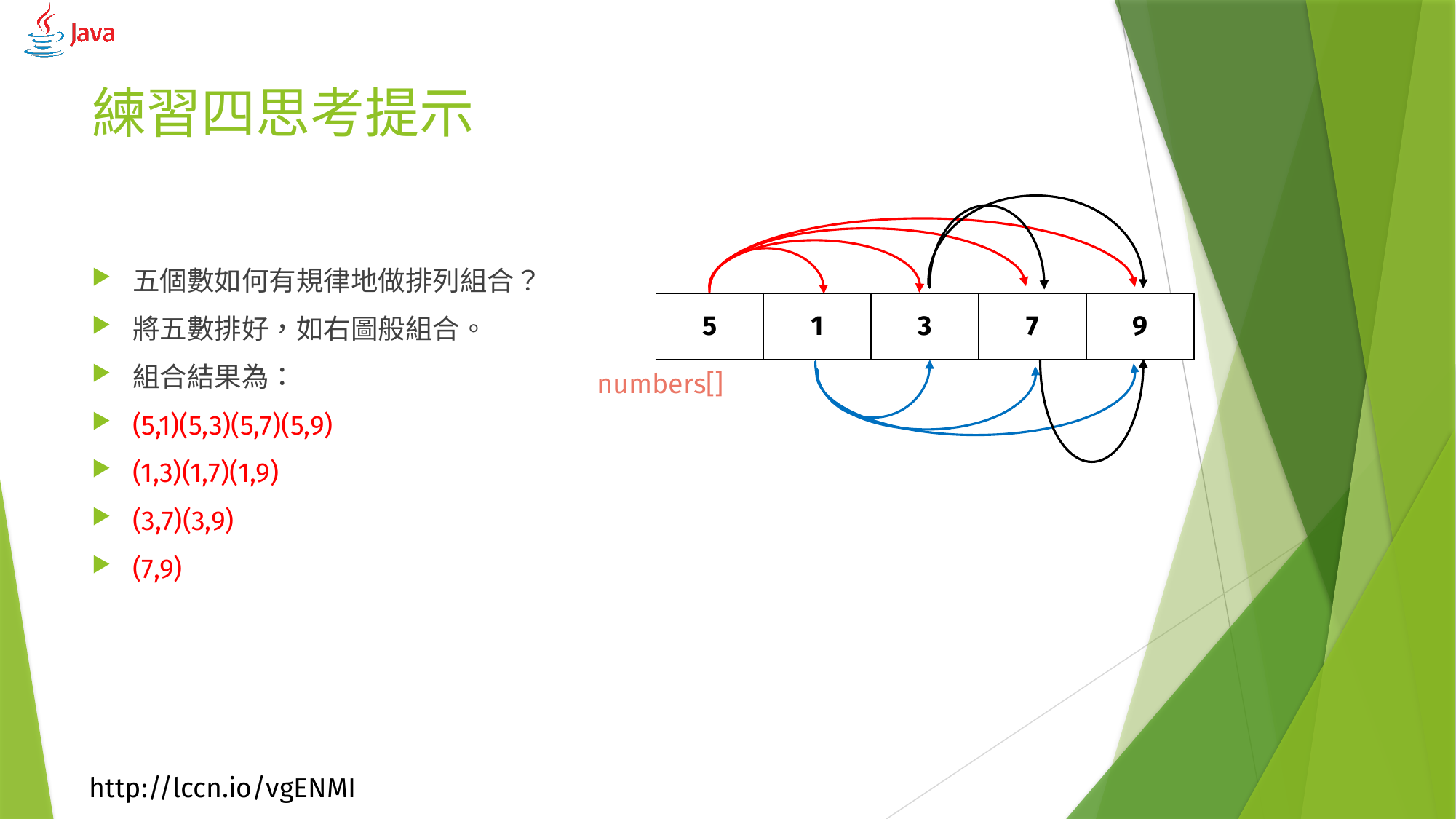

# 練習四思考提示

五個數如何有規律地做排列組合？
將五數排好，如右圖般組合。
組合結果為：
(5,1)(5,3)(5,7)(5,9)
(1,3)(1,7)(1,9)
(3,7)(3,9)
(7,9)

| 5 | 1 | 3 | 7 | 9 |
| --- | --- | --- | --- | --- |

numbers[]